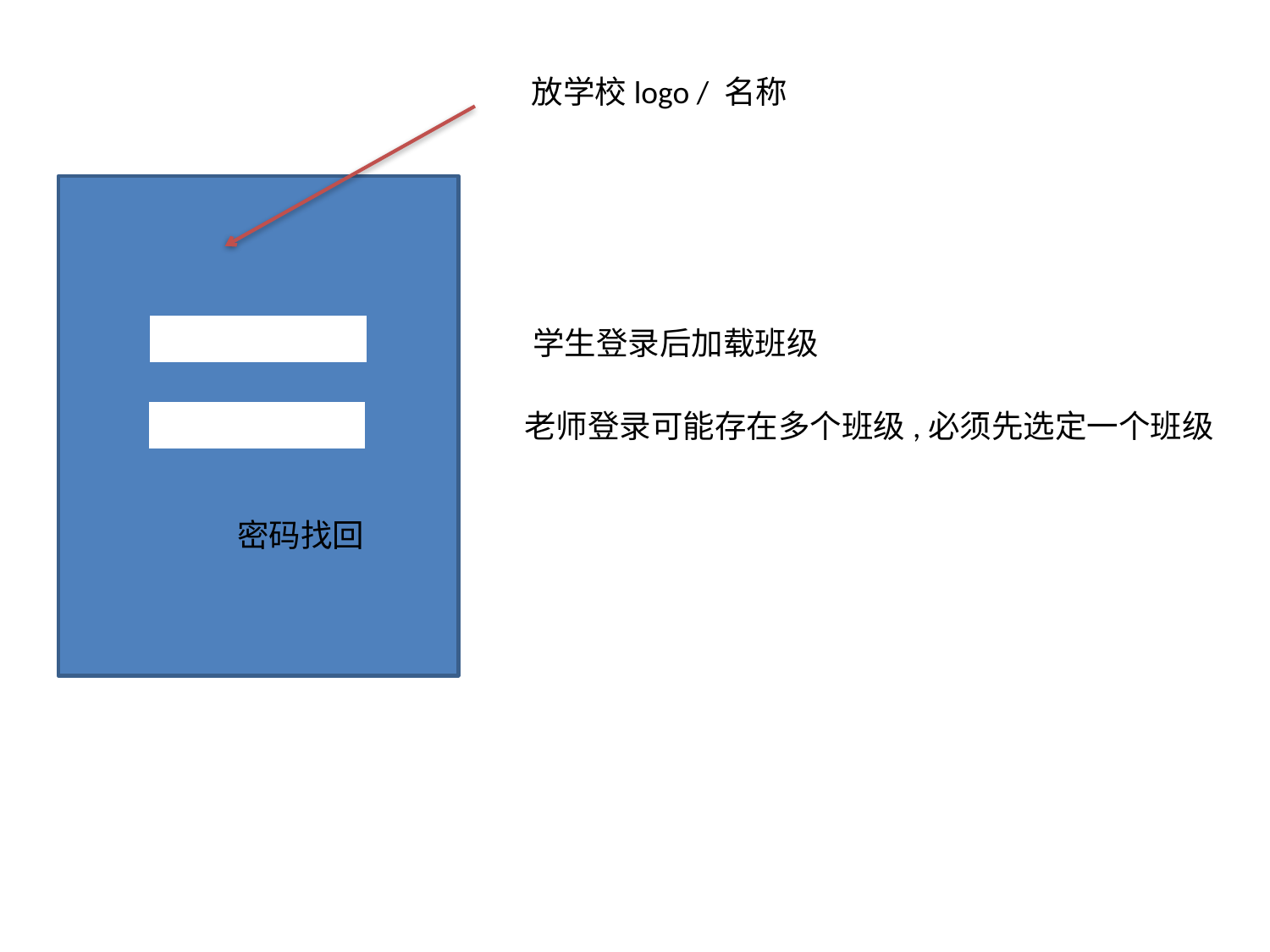

放学校logo / 名称

学生登录后加载班级

老师登录可能存在多个班级,必须先选定一个班级
密码找回